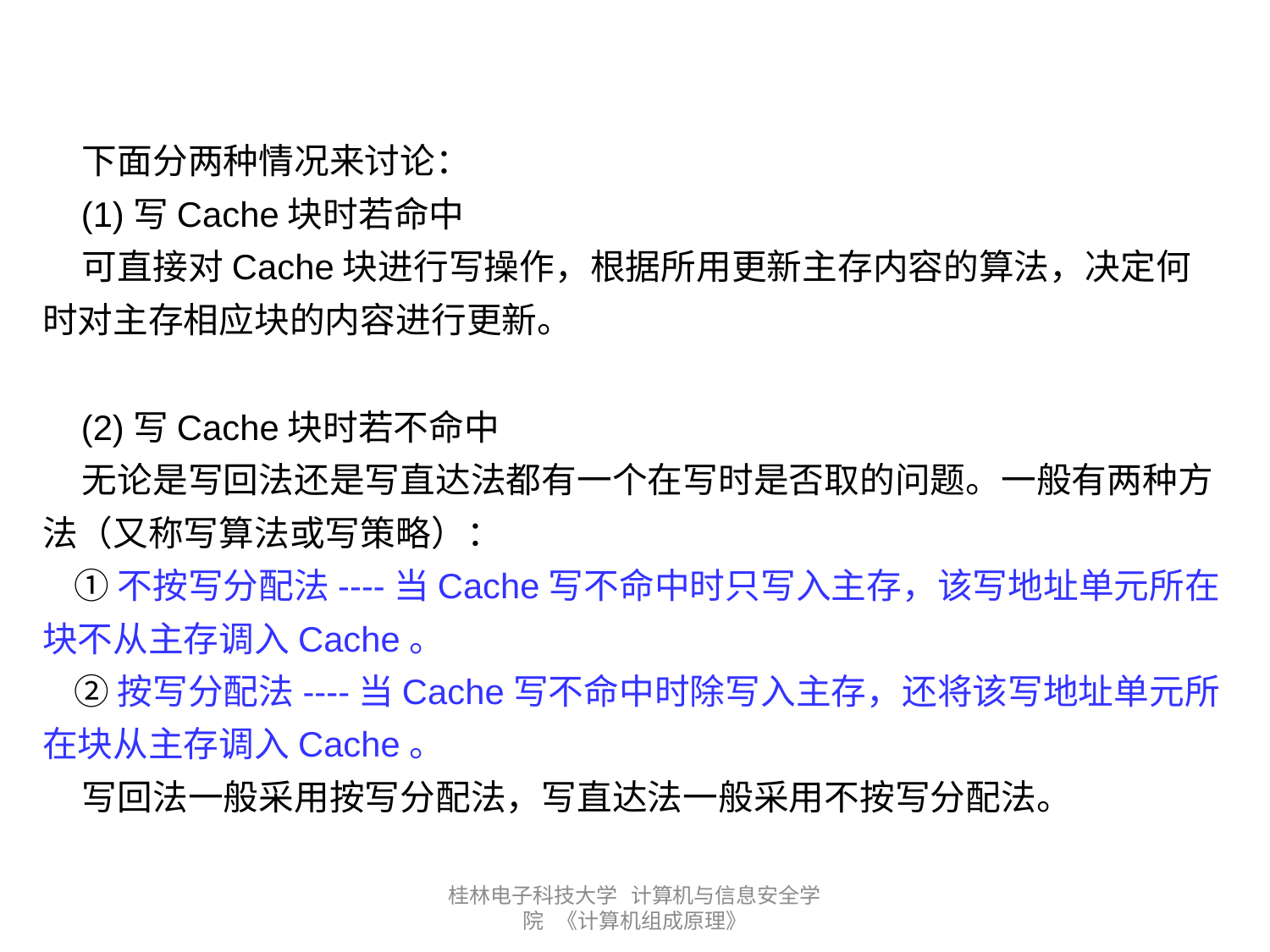

下面分两种情况来讨论：
    (1)写Cache块时若命中
    可直接对Cache块进行写操作，根据所用更新主存内容的算法，决定何时对主存相应块的内容进行更新。
    (2)写Cache块时若不命中
    无论是写回法还是写直达法都有一个在写时是否取的问题。一般有两种方法（又称写算法或写策略）：
    ①不按写分配法----当Cache写不命中时只写入主存，该写地址单元所在块不从主存调入Cache。
    ②按写分配法----当Cache写不命中时除写入主存，还将该写地址单元所在块从主存调入Cache。
    写回法一般采用按写分配法，写直达法一般采用不按写分配法。

桂林电子科技大学  计算机与信息安全学院  《计算机组成原理》
22